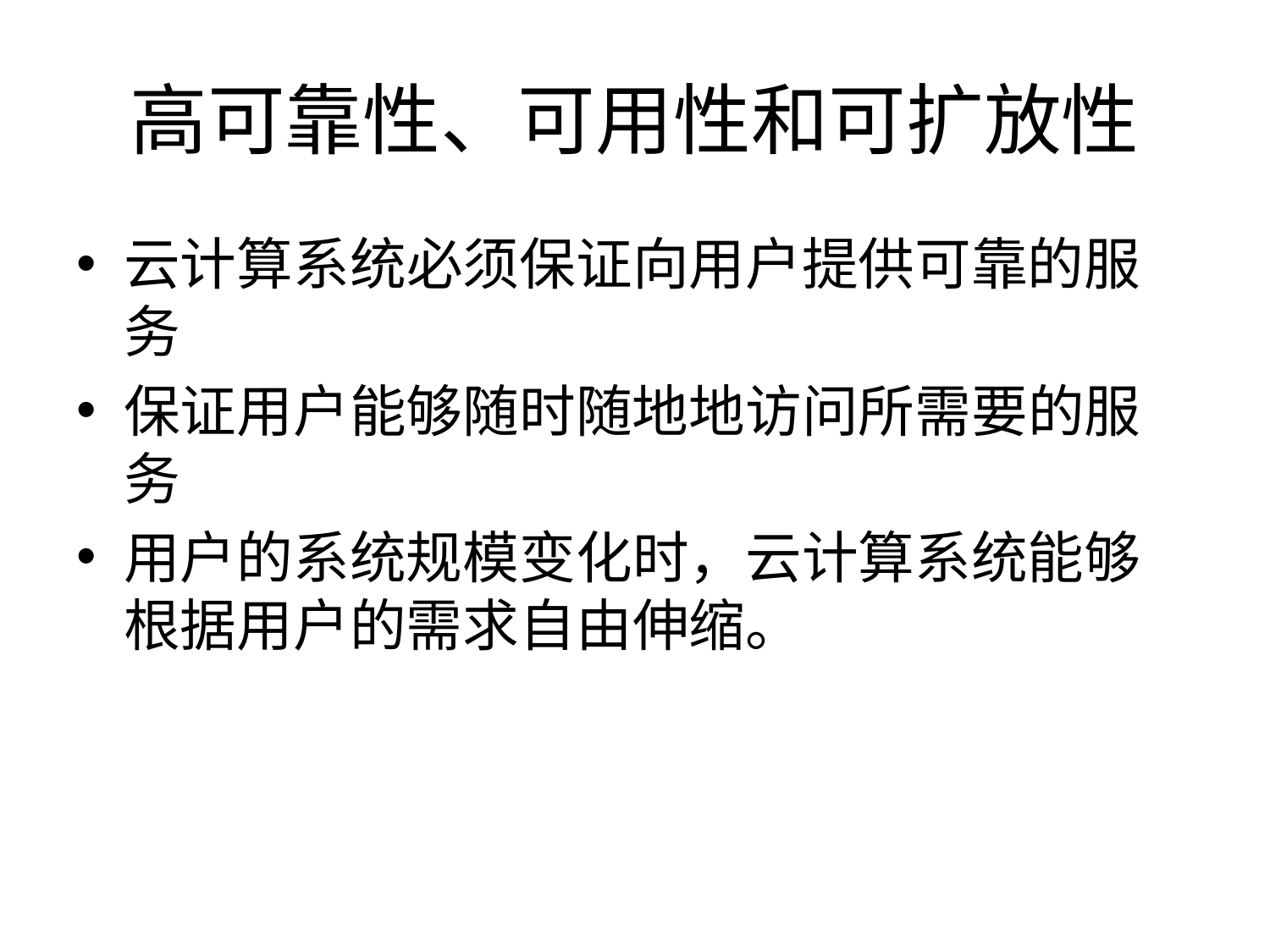

# 高可靠性、可用性和可扩放性
云计算系统必须保证向用户提供可靠的服务
保证用户能够随时随地地访问所需要的服务
用户的系统规模变化时，云计算系统能够根据用户的需求自由伸缩。